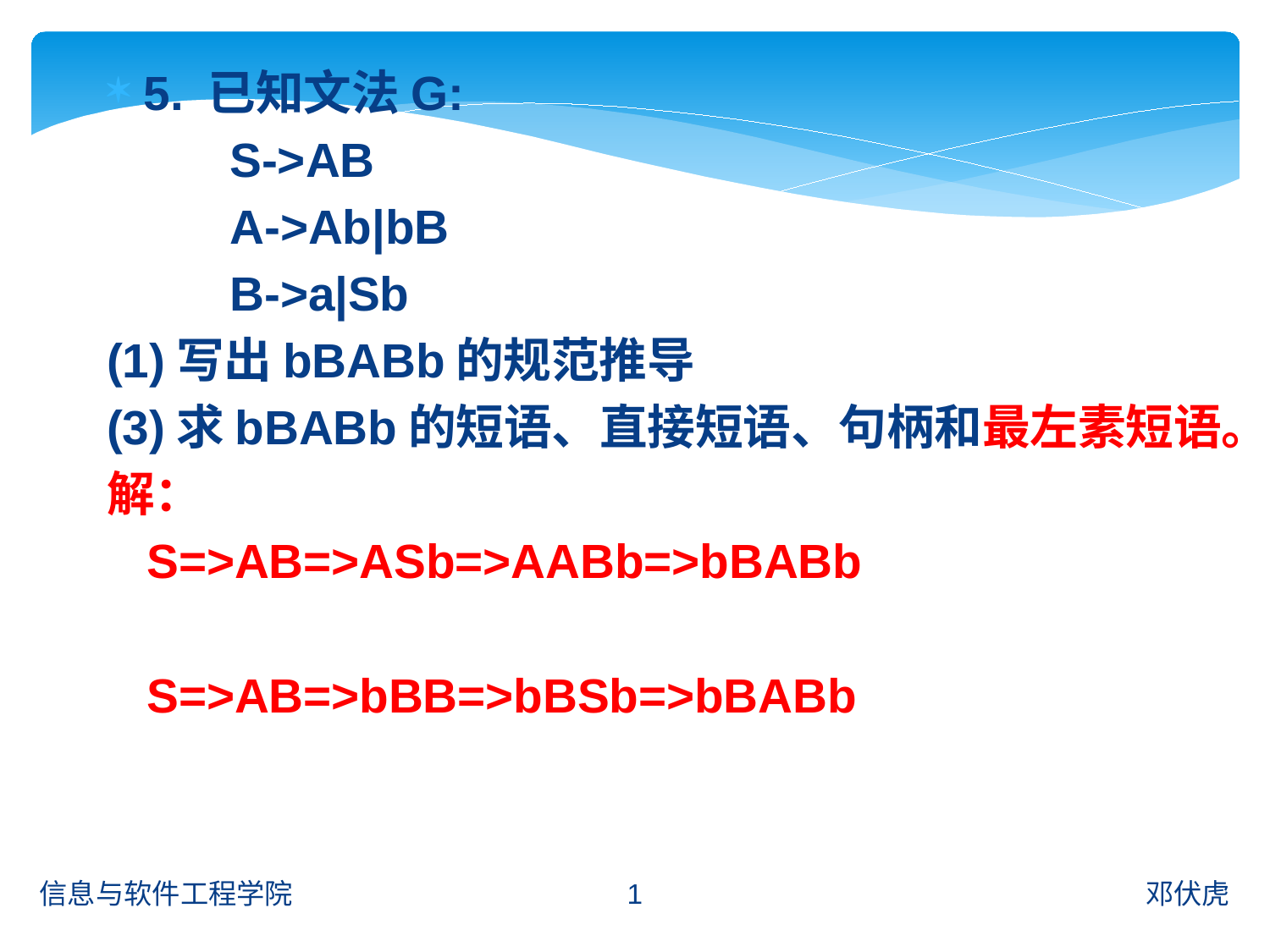

5. 已知文法G:
		S->AB
		A->Ab|bB
		B->a|Sb
(1)写出bBABb的规范推导
(3)求bBABb的短语、直接短语、句柄和最左素短语。
解：
   S=>AB=>ASb=>AABb=>bBABb

   S=>AB=>bBB=>bBSb=>bBABb

1
信息与软件工程学院
邓伏虎